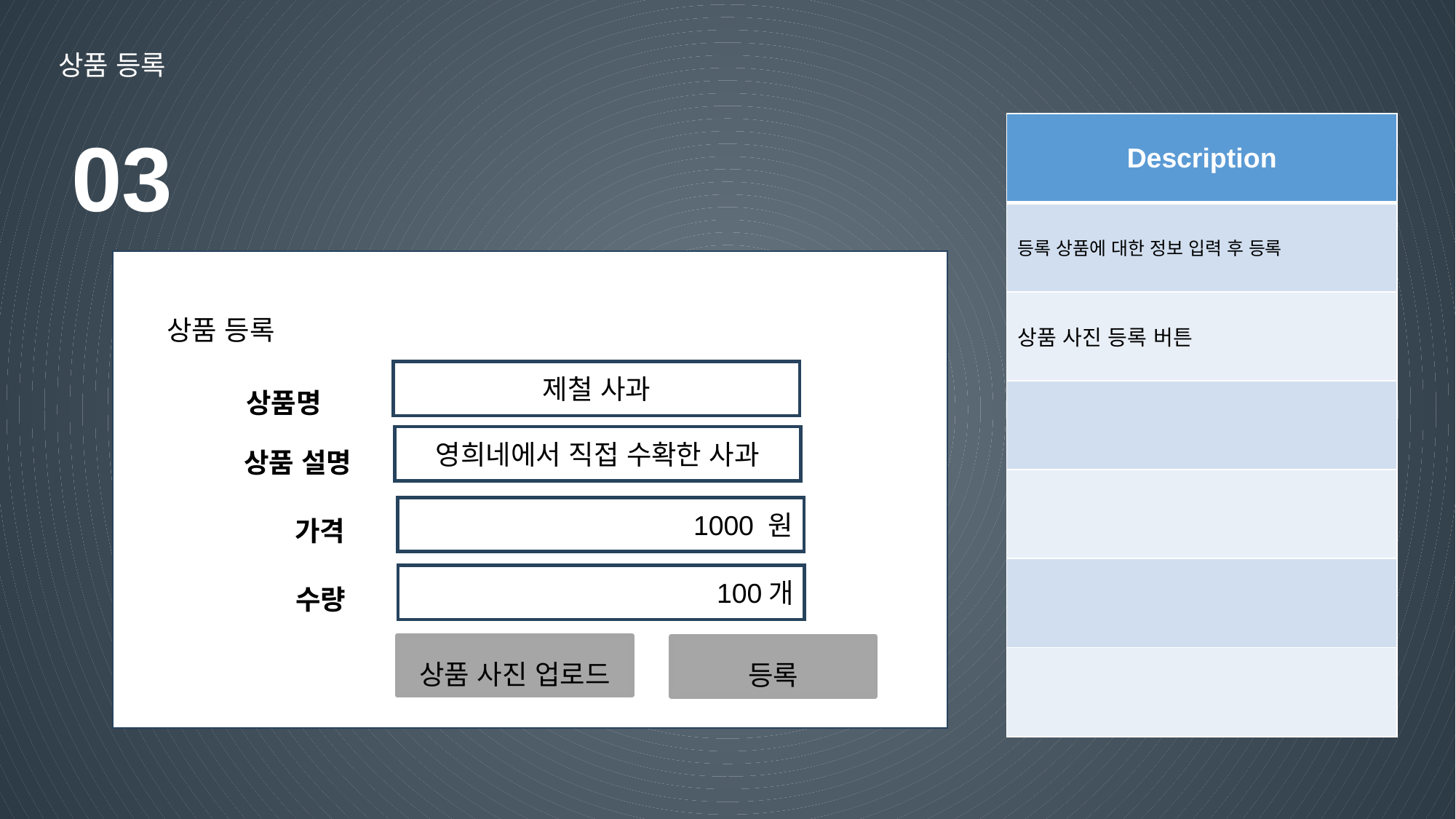

상품 등록
03
| Description |
| --- |
| 등록 상품에 대한 정보 입력 후 등록 |
| 상품 사진 등록 버튼 |
|  |
|  |
|  |
|  |

상품 등록
제철 사과
상품명
상품 설명
영희네에서 직접 수확한 사과
가격
1000 원
수량
100개
상품 사진 업로드
등록